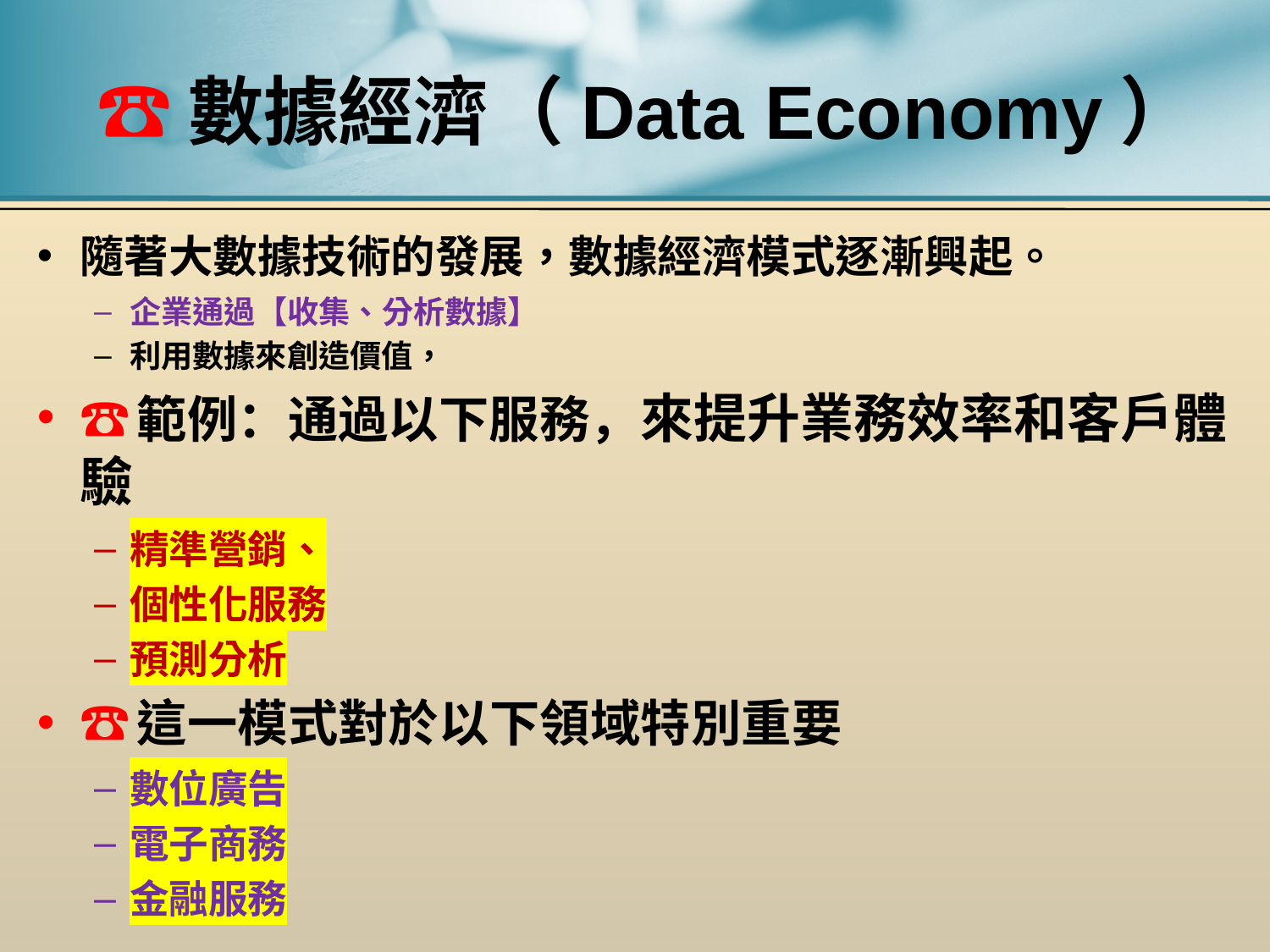

# ☎數據經濟（Data Economy）
隨著大數據技術的發展，數據經濟模式逐漸興起。
企業通過【收集、分析數據】
利用數據來創造價值，
☎範例：通過以下服務，來提升業務效率和客戶體驗
精準營銷、
個性化服務
預測分析
☎這一模式對於以下領域特別重要
數位廣告
電子商務
金融服務